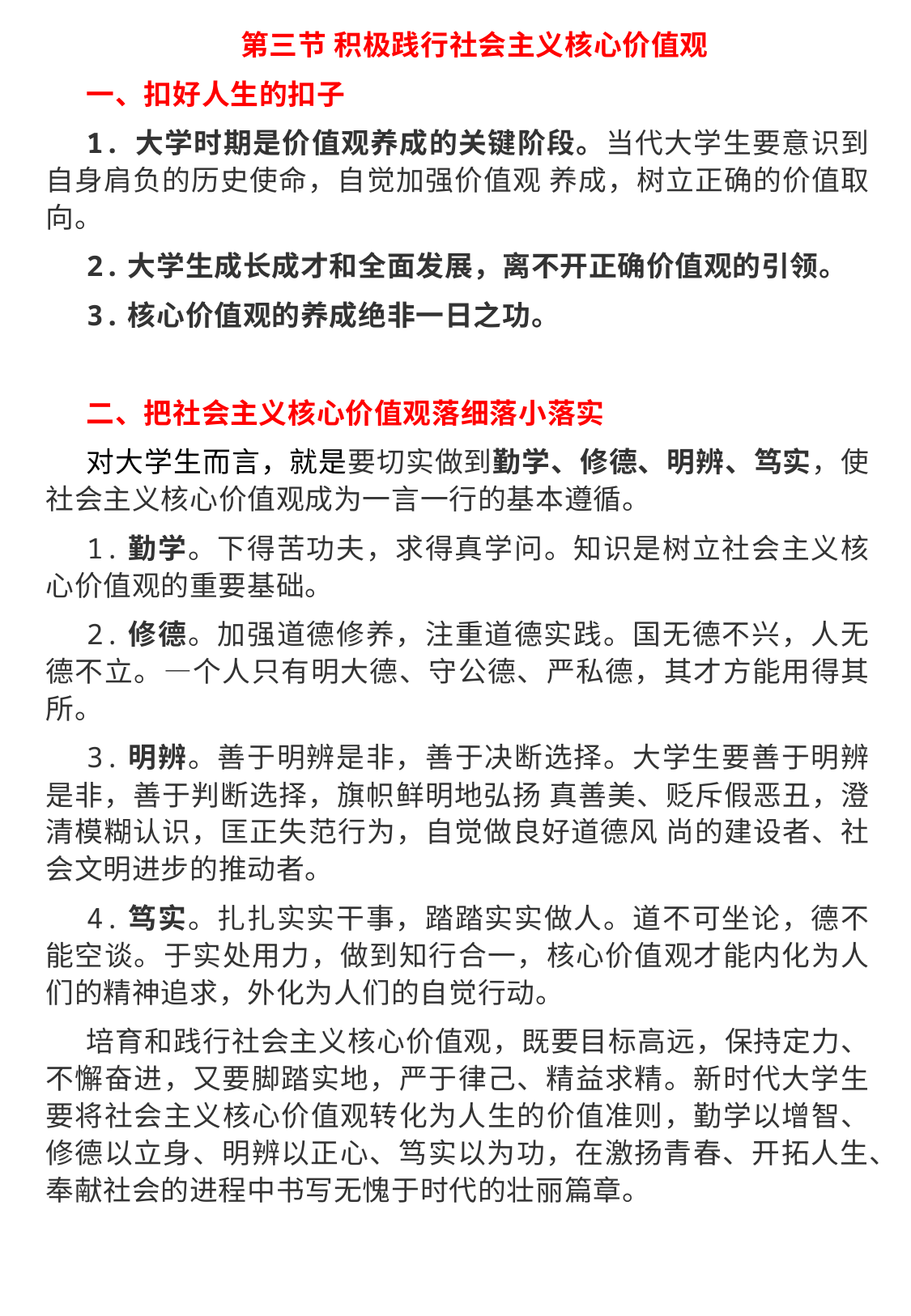

第三节 积极践行社会主义核心价值观
一、扣好人生的扣子
1. 大学时期是价值观养成的关键阶段。当代大学生要意识到自身肩负的历史使命，自觉加强价值观 养成，树立正确的价值取向。
2.大学生成长成才和全面发展，离不开正确价值观的引领。
3.核心价值观的养成绝非一日之功。

二、把社会主义核心价值观落细落小落实
对大学生而言，就是要切实做到勤学、修德、明辨、笃实，使社会主义核心价值观成为一言一行的基本遵循。
1.勤学。下得苦功夫，求得真学问。知识是树立社会主义核心价值观的重要基础。
2.修德。加强道德修养，注重道德实践。国无德不兴，人无德不立。—个人只有明大德、守公德、严私德，其才方能用得其所。
3.明辨。善于明辨是非，善于决断选择。大学生要善于明辨是非，善于判断选择，旗帜鲜明地弘扬 真善美、贬斥假恶丑，澄清模糊认识，匡正失范行为，自觉做良好道德风 尚的建设者、社会文明进步的推动者。
4.笃实。扎扎实实干事，踏踏实实做人。道不可坐论，德不能空谈。于实处用力，做到知行合一，核心价值观才能内化为人们的精神追求，外化为人们的自觉行动。
培育和践行社会主义核心价值观，既要目标高远，保持定力、不懈奋进，又要脚踏实地，严于律己、精益求精。新时代大学生要将社会主义核心价值观转化为人生的价值准则，勤学以增智、修德以立身、明辨以正心、笃实以为功，在激扬青春、开拓人生、奉献社会的进程中书写无愧于时代的壮丽篇章。